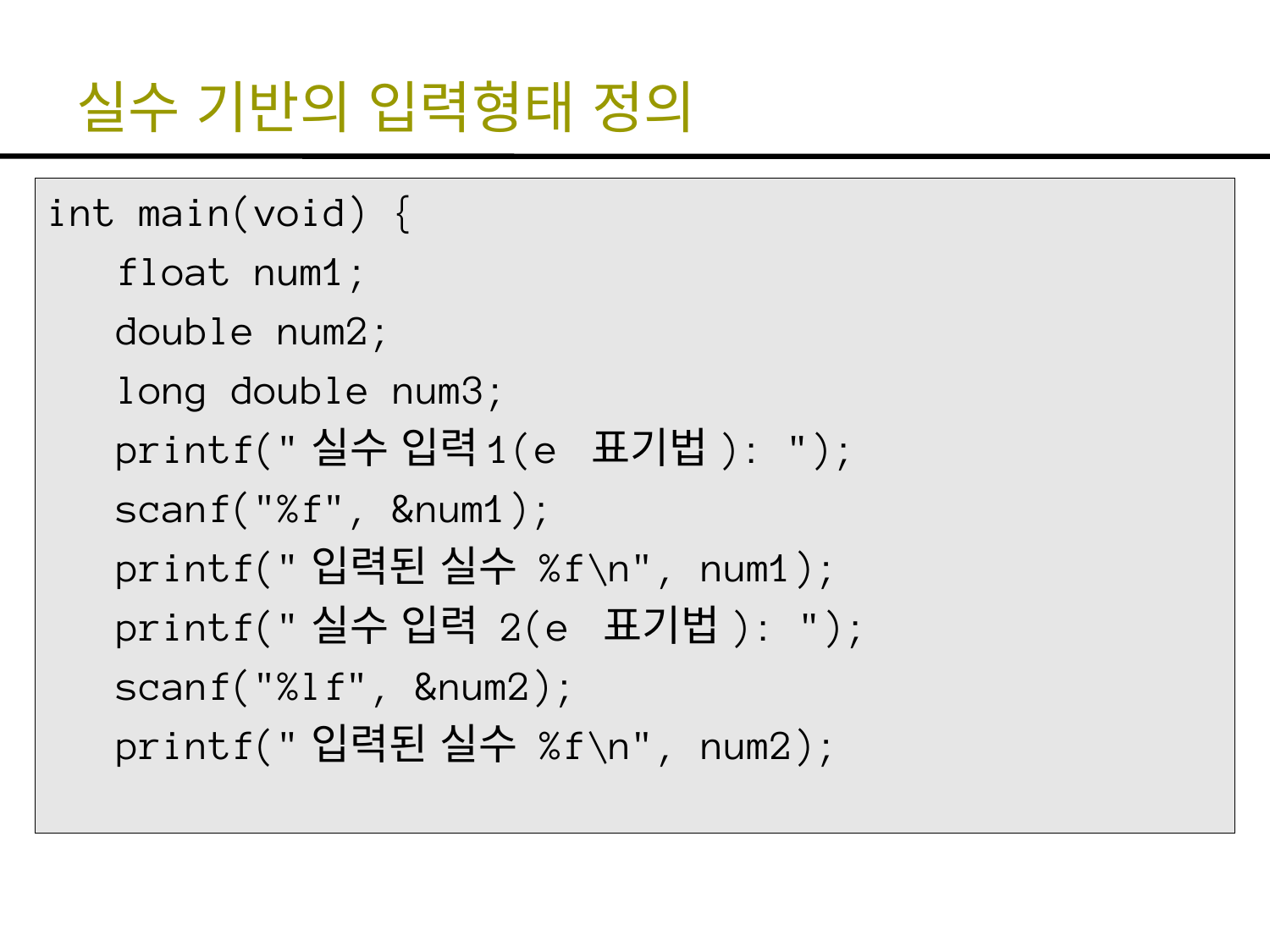

# 실수 기반의 입력형태 정의

int main(void) {
   float num1;
   double num2;
   long double num3;
   printf("실수 입력1(e 표기법): ");
   scanf("%f", &num1);
   printf("입력된 실수 %f\n", num1);
   printf("실수 입력 2(e 표기법): ");
   scanf("%lf", &num2);
   printf("입력된 실수 %f\n", num2);